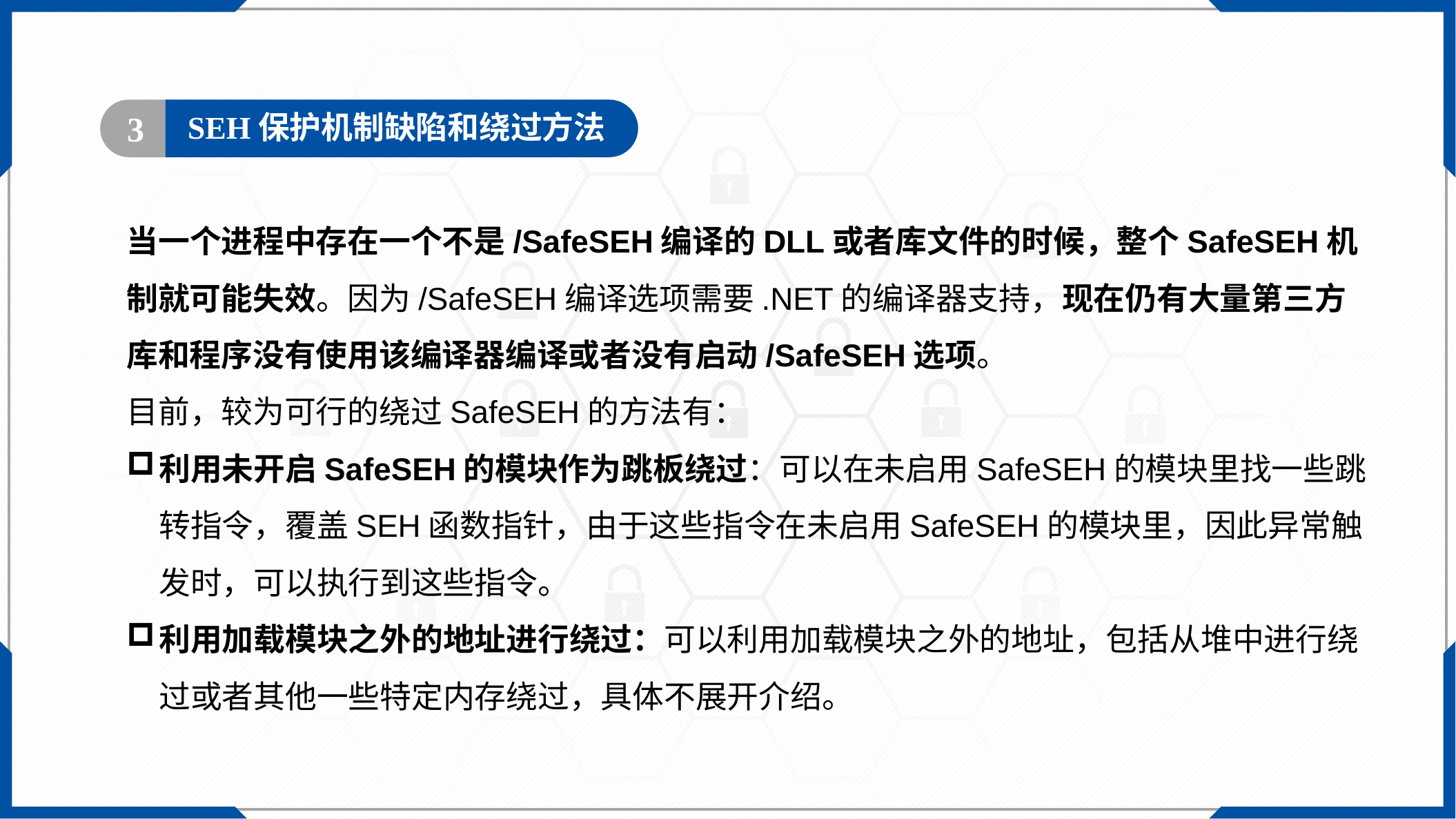

3
SEH保护机制缺陷和绕过方法
当一个进程中存在一个不是/SafeSEH编译的DLL或者库文件的时候，整个SafeSEH机制就可能失效。因为/SafeSEH编译选项需要.NET的编译器支持，现在仍有大量第三方库和程序没有使用该编译器编译或者没有启动/SafeSEH选项。
目前，较为可行的绕过SafeSEH的方法有：
利用未开启SafeSEH的模块作为跳板绕过：可以在未启用SafeSEH的模块里找一些跳转指令，覆盖SEH函数指针，由于这些指令在未启用SafeSEH的模块里，因此异常触发时，可以执行到这些指令。
利用加载模块之外的地址进行绕过：可以利用加载模块之外的地址，包括从堆中进行绕过或者其他一些特定内存绕过，具体不展开介绍。